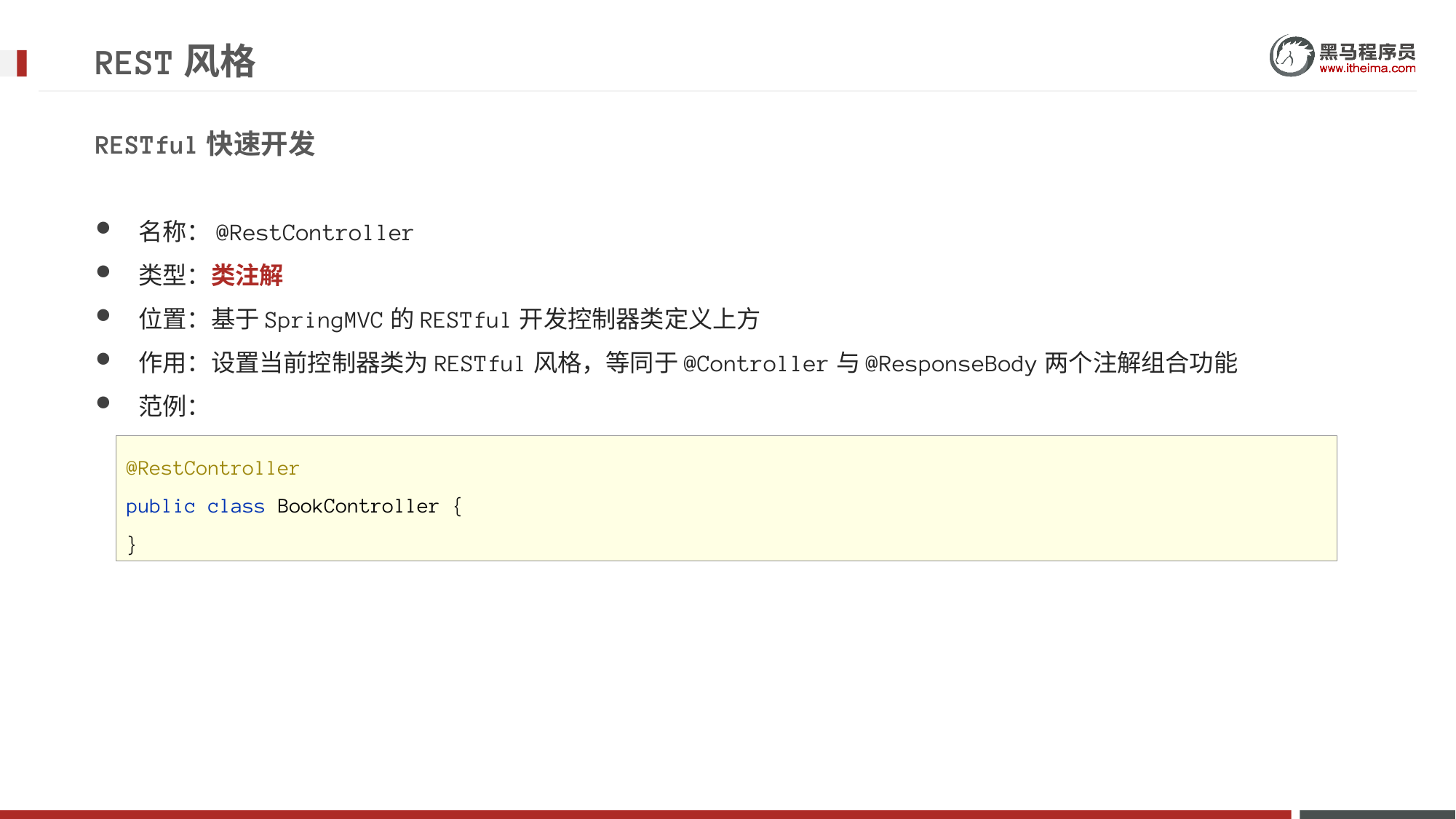

# REST风格
RESTful快速开发
名称：@RestController
类型：类注解
位置：基于SpringMVC的RESTful开发控制器类定义上方
作用：设置当前控制器类为RESTful风格，等同于@Controller与@ResponseBody两个注解组合功能
范例：

@RestController
public class BookController {
}